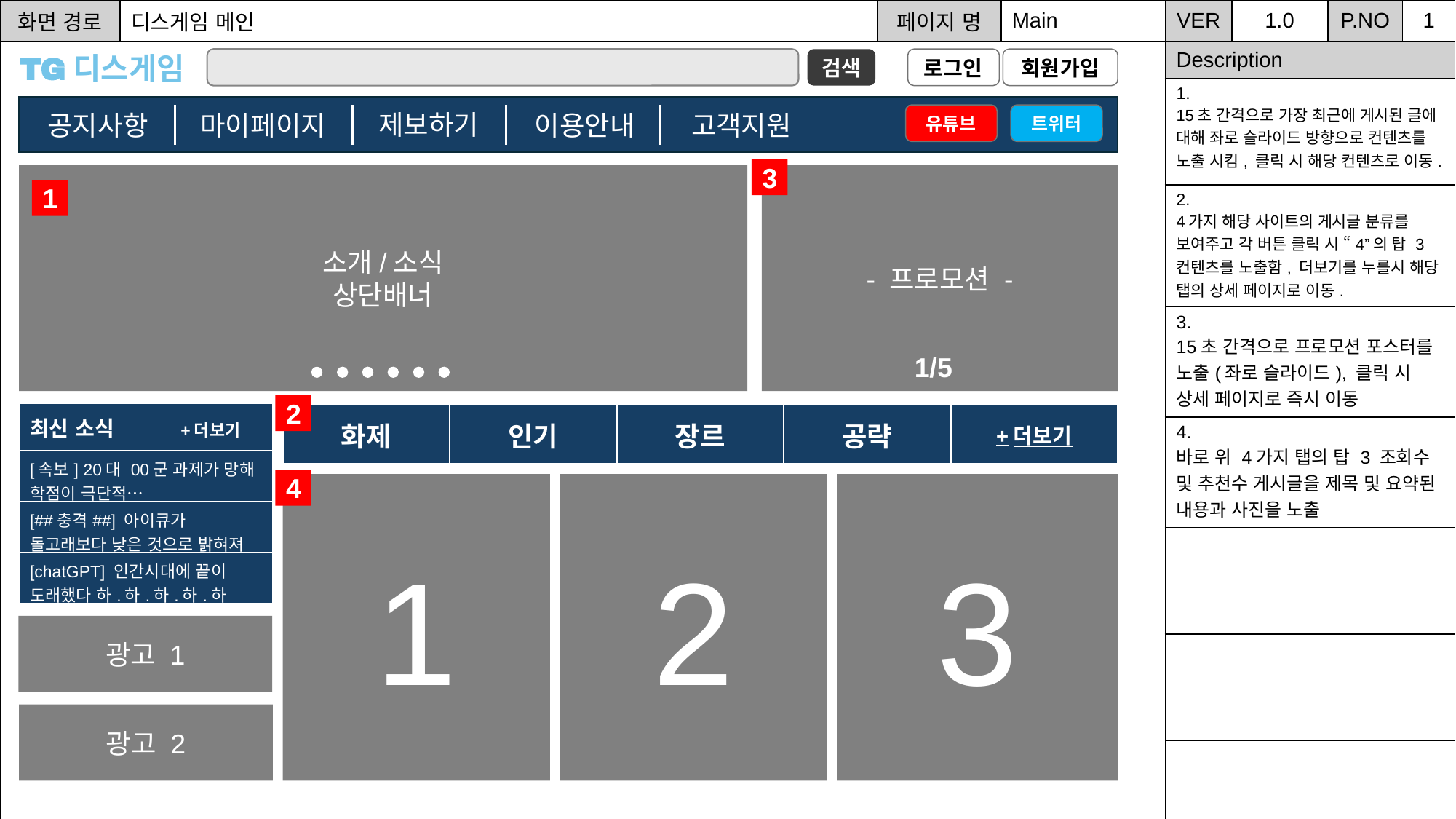

| 화면 경로 | 디스게임 메인 | 페이지 명 | Main | VER | 1.0 | P.NO | 1 |
| --- | --- | --- | --- | --- | --- | --- | --- |
|  |  |  |  | Description |  |  |  |
|  |  |  |  | 1. 15초 간격으로 가장 최근에 게시된 글에 대해 좌로 슬라이드 방향으로 컨텐츠를 노출 시킴, 클릭 시 해당 컨텐츠로 이동. |  |  |  |
|  |  |  |  | 2. 4가지 해당 사이트의 게시글 분류를 보여주고 각 버튼 클릭 시 “4”의 탑 3 컨텐츠를 노출함, 더보기를 누를시 해당 탭의 상세 페이지로 이동. |  |  |  |
|  |  |  |  | 3. 15초 간격으로 프로모션 포스터를 노출(좌로 슬라이드), 클릭 시 상세 페이지로 즉시 이동 |  |  |  |
|  |  |  |  | 4. 바로 위 4가지 탭의 탑 3 조회수 및 추천수 게시글을 제목 및 요약된 내용과 사진을 노출 |  |  |  |
|  |  |  |  |  |  |  |  |
|  |  |  |  |  |  |  |  |
|  |  |  |  |  |  |  |  |
TG디스게임
로그인

검색
회원가입

제보하기
공지사항
고객지원
마이페이지
이용안내
유튜브
트위터
3
소개/소식
상단배너
- 프로모션 -
1
1/5

2
| 최신 소식 +더보기 |
| --- |
| [속보] 20대 00군 과제가 망해 학점이 극단적… |
| [##충격##] 아이큐가 돌고래보다 낮은 것으로 밝혀져 |
| [chatGPT] 인간시대에 끝이 도래했다 하.하.하.하.하 |

| 화제 | 인기 | 장르 | 공략 | +더보기 |
| --- | --- | --- | --- | --- |
4
1
2
3
광고 1
광고 2